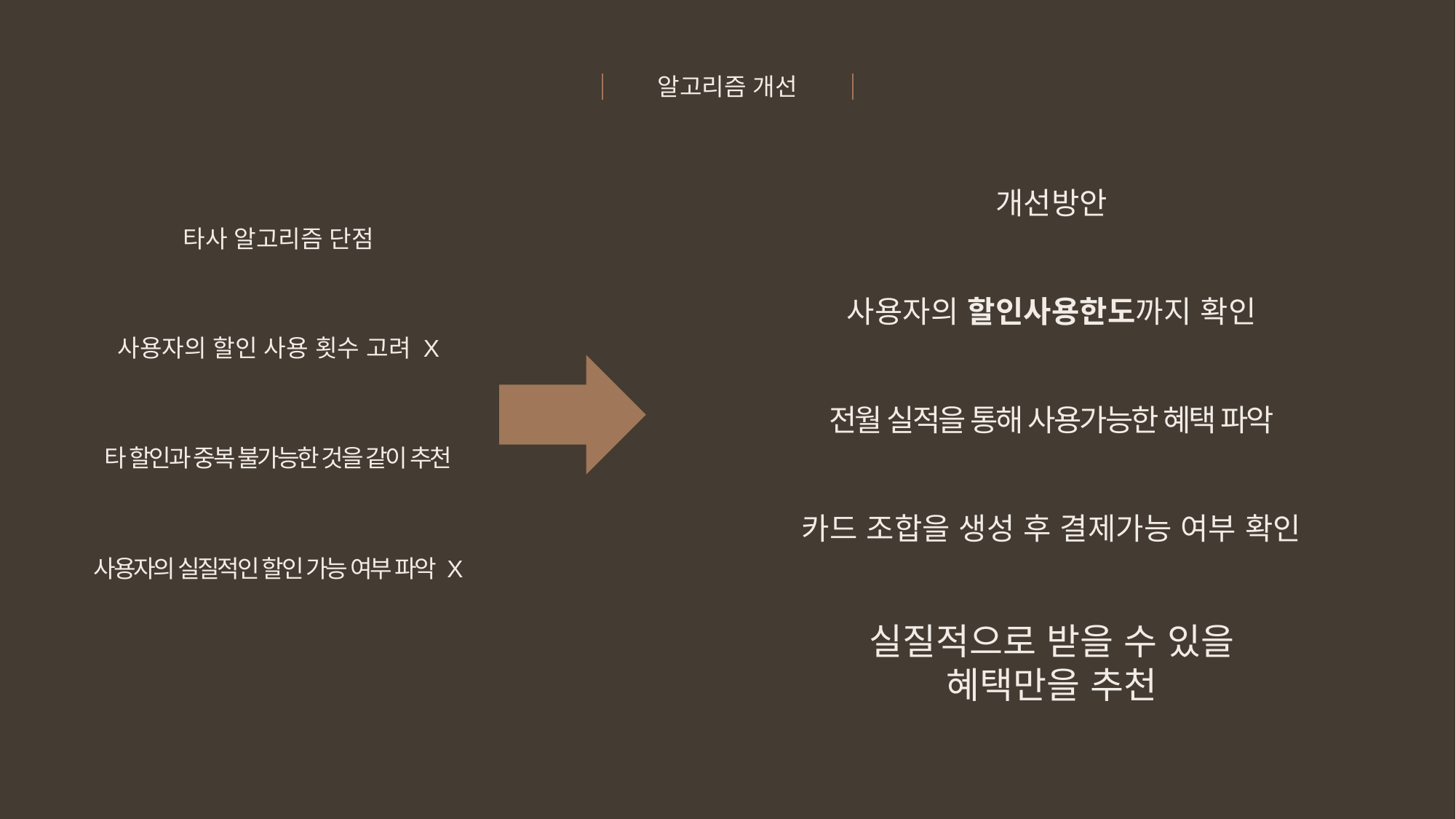

알고리즘 개선
개선방안
타사 알고리즘 단점
사용자의 할인사용한도까지 확인
사용자의 할인 사용 횟수 고려 X

전월 실적을 통해 사용가능한 혜택 파악
타 할인과 중복 불가능한 것을 같이 추천
카드 조합을 생성 후 결제가능 여부 확인
사용자의 실질적인 할인 가능 여부 파악 X
실질적으로 받을 수 있을
혜택만을 추천